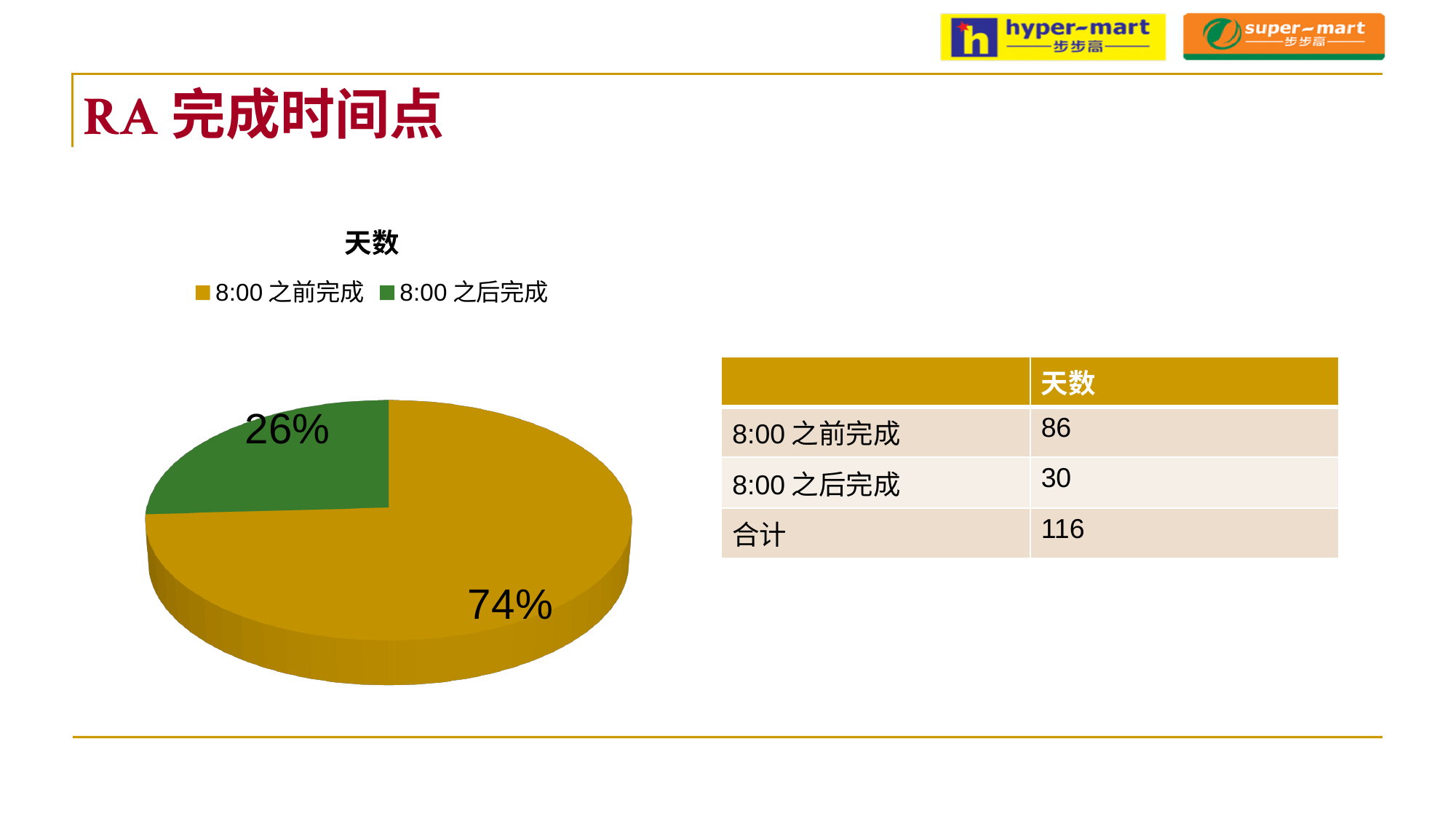

# RA完成时间点

[unsupported chart]

|  | 天数 |
| --- | --- |
| 8:00之前完成 | 86 |
| 8:00之后完成 | 30 |
| 合计 | 116 |